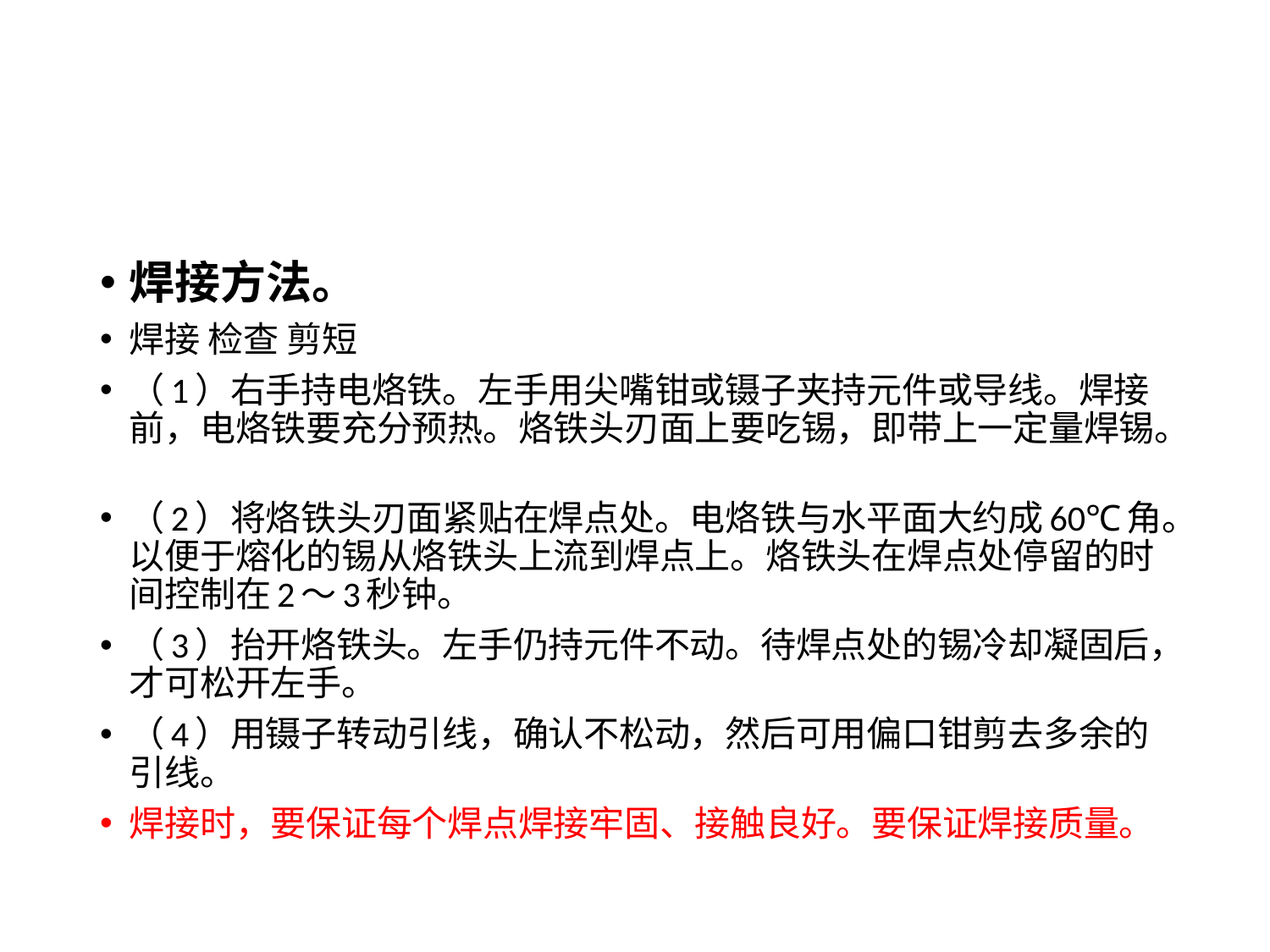

#
焊接方法。
焊接 检查 剪短
（1）右手持电烙铁。左手用尖嘴钳或镊子夹持元件或导线。焊接前，电烙铁要充分预热。烙铁头刃面上要吃锡，即带上一定量焊锡。
（2）将烙铁头刃面紧贴在焊点处。电烙铁与水平面大约成60℃角。以便于熔化的锡从烙铁头上流到焊点上。烙铁头在焊点处停留的时间控制在2～3秒钟。
（3）抬开烙铁头。左手仍持元件不动。待焊点处的锡冷却凝固后，才可松开左手。
（4）用镊子转动引线，确认不松动，然后可用偏口钳剪去多余的引线。
焊接时，要保证每个焊点焊接牢固、接触良好。要保证焊接质量。